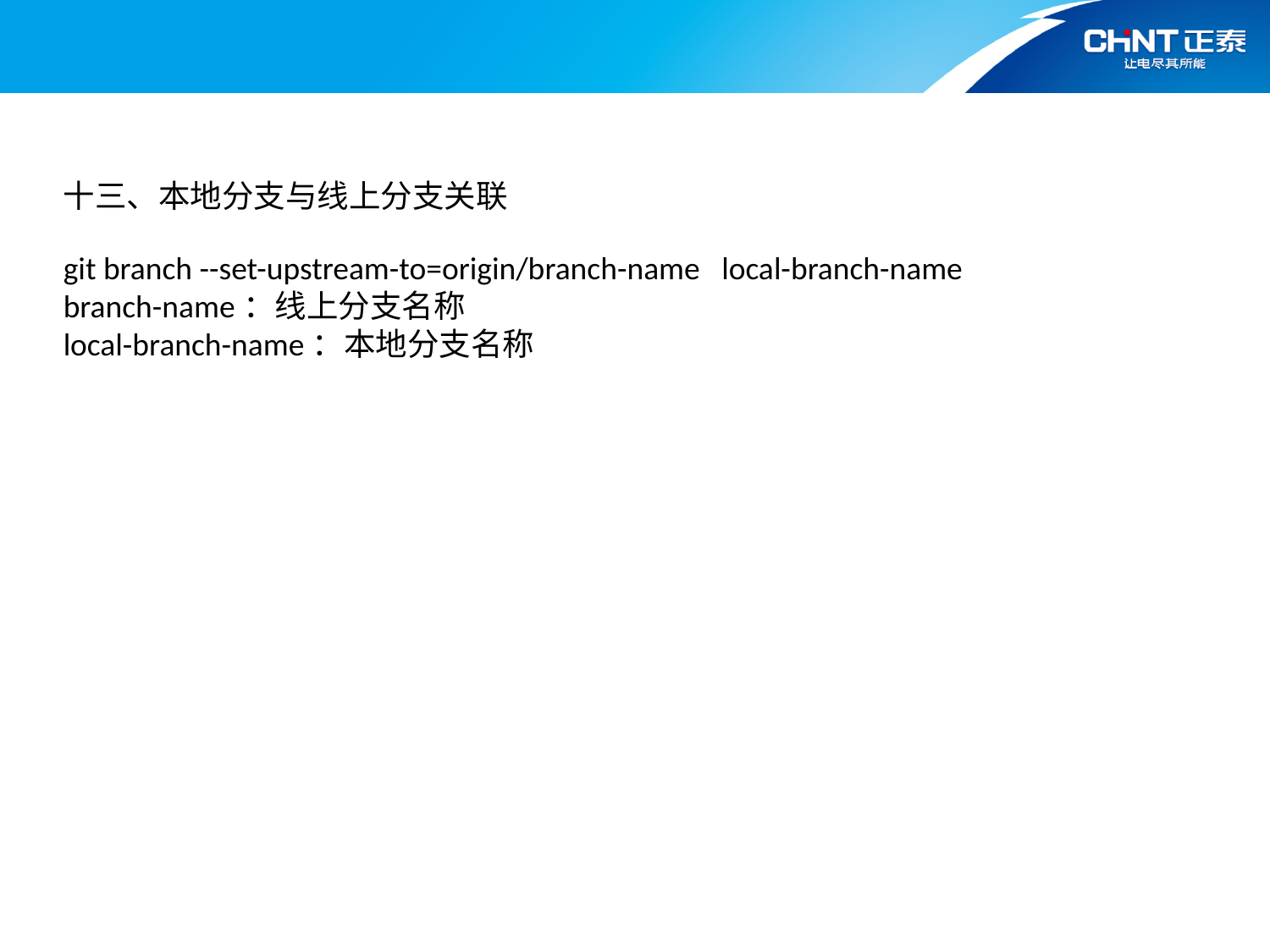

敏捷开发流程Overview
十三、本地分支与线上分支关联
git branch --set-upstream-to=origin/branch-name   local-branch-name
branch-name：线上分支名称
local-branch-name：本地分支名称